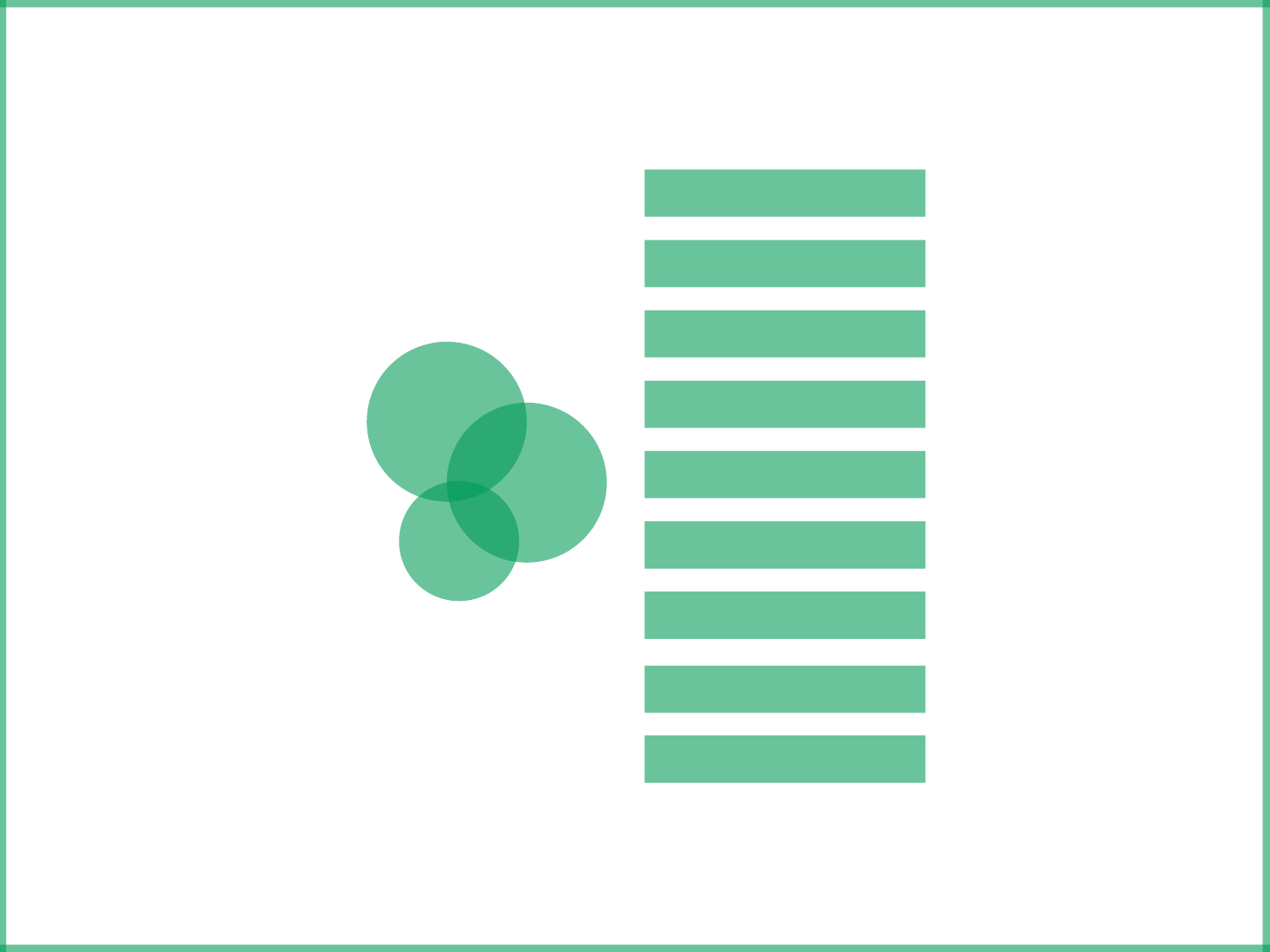

1. Overview

2. 하나방이란

3. 사용 기술

4. DB 설계도

5. 하나방의 강점

6. 시나리오 및 기능

7. 부가기능

8. 시연

9. 보완점

INDEX